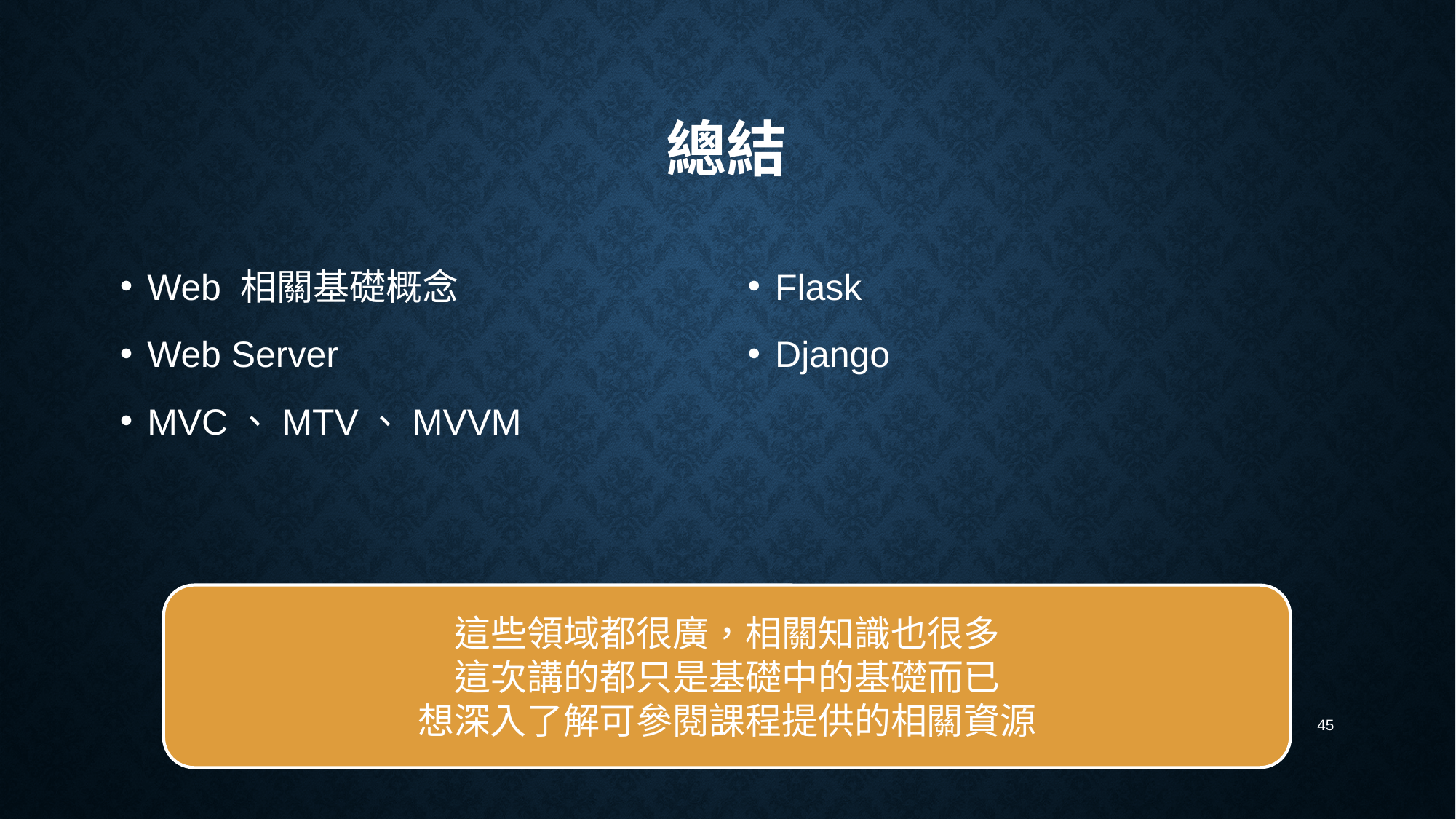

# 總結
Web 相關基礎概念
Web Server
MVC、MTV、MVVM
Flask
Django
這些領域都很廣，相關知識也很多
這次講的都只是基礎中的基礎而已
想深入了解可參閱課程提供的相關資源
45